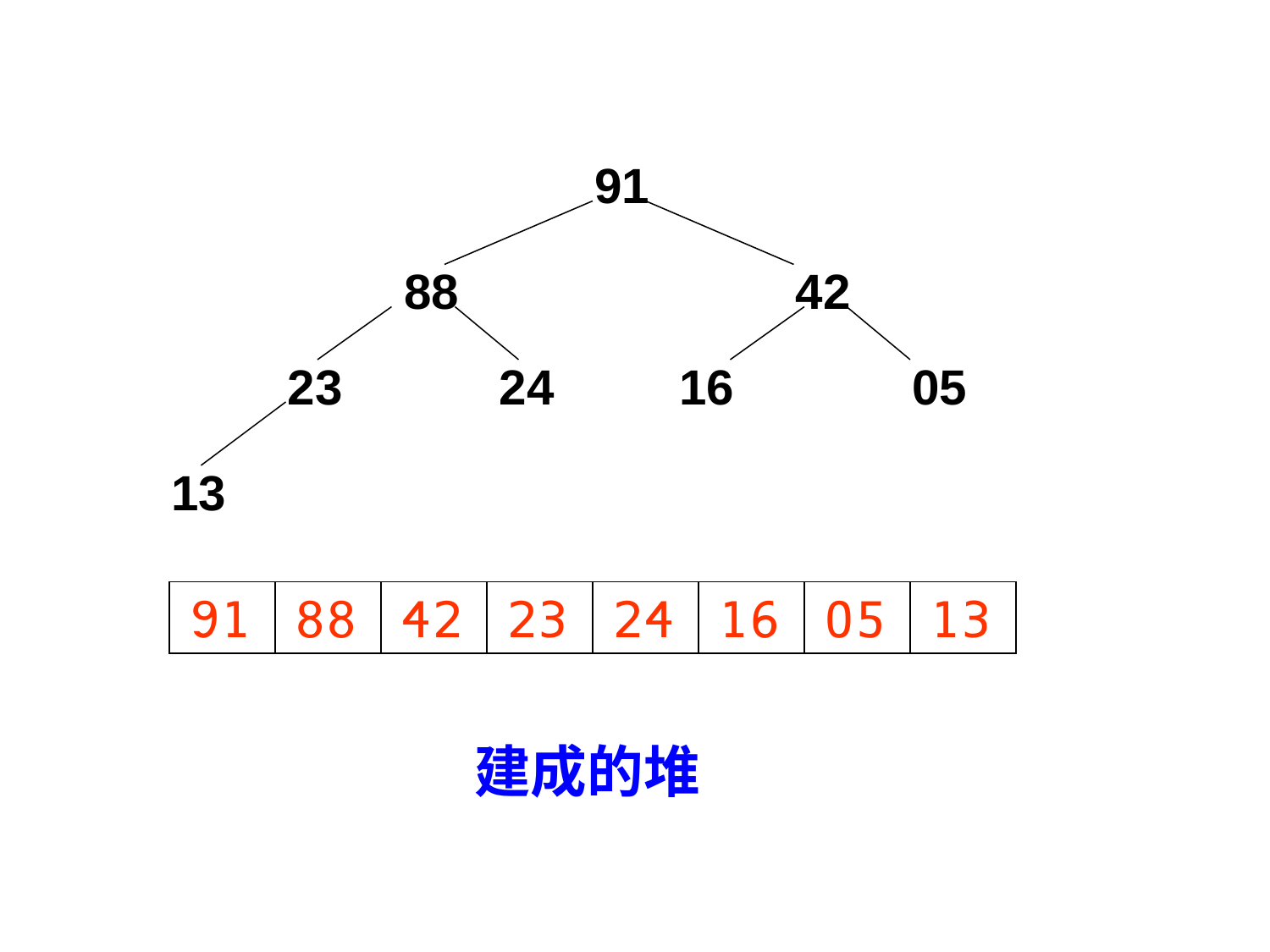

91

88
42

23
24
16
05

13
91
88
42
23
24
16
05
13
建成的堆